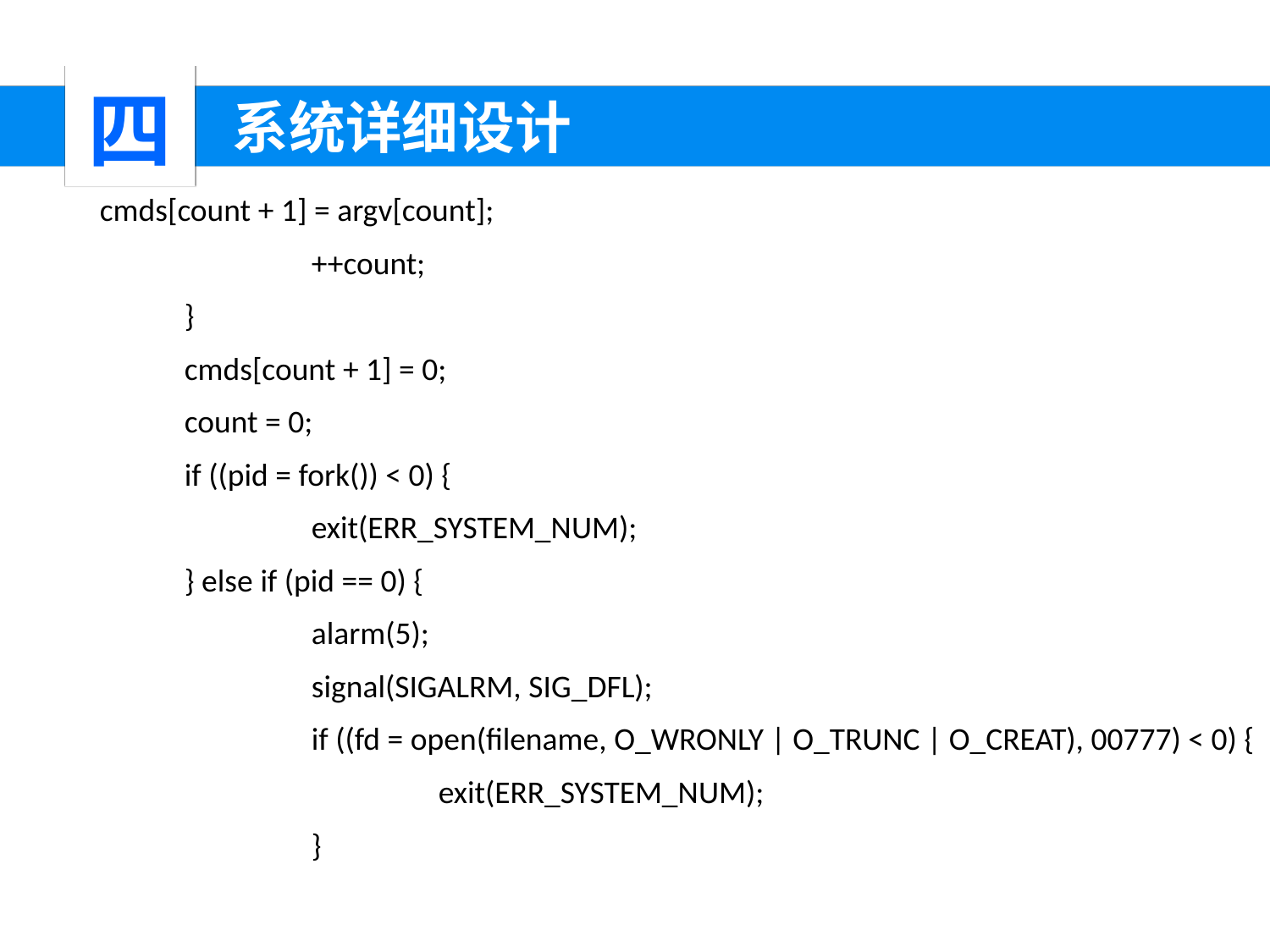

四
                系统详细设计
cmds[count + 1] = argv[count];
		++count;
	}
	cmds[count + 1] = 0;
	count = 0;
	if ((pid = fork()) < 0) {
		exit(ERR_SYSTEM_NUM);
	} else if (pid == 0) {
		alarm(5);
		signal(SIGALRM, SIG_DFL);
		if ((fd = open(filename, O_WRONLY | O_TRUNC | O_CREAT), 00777) < 0) {
			exit(ERR_SYSTEM_NUM);
		}